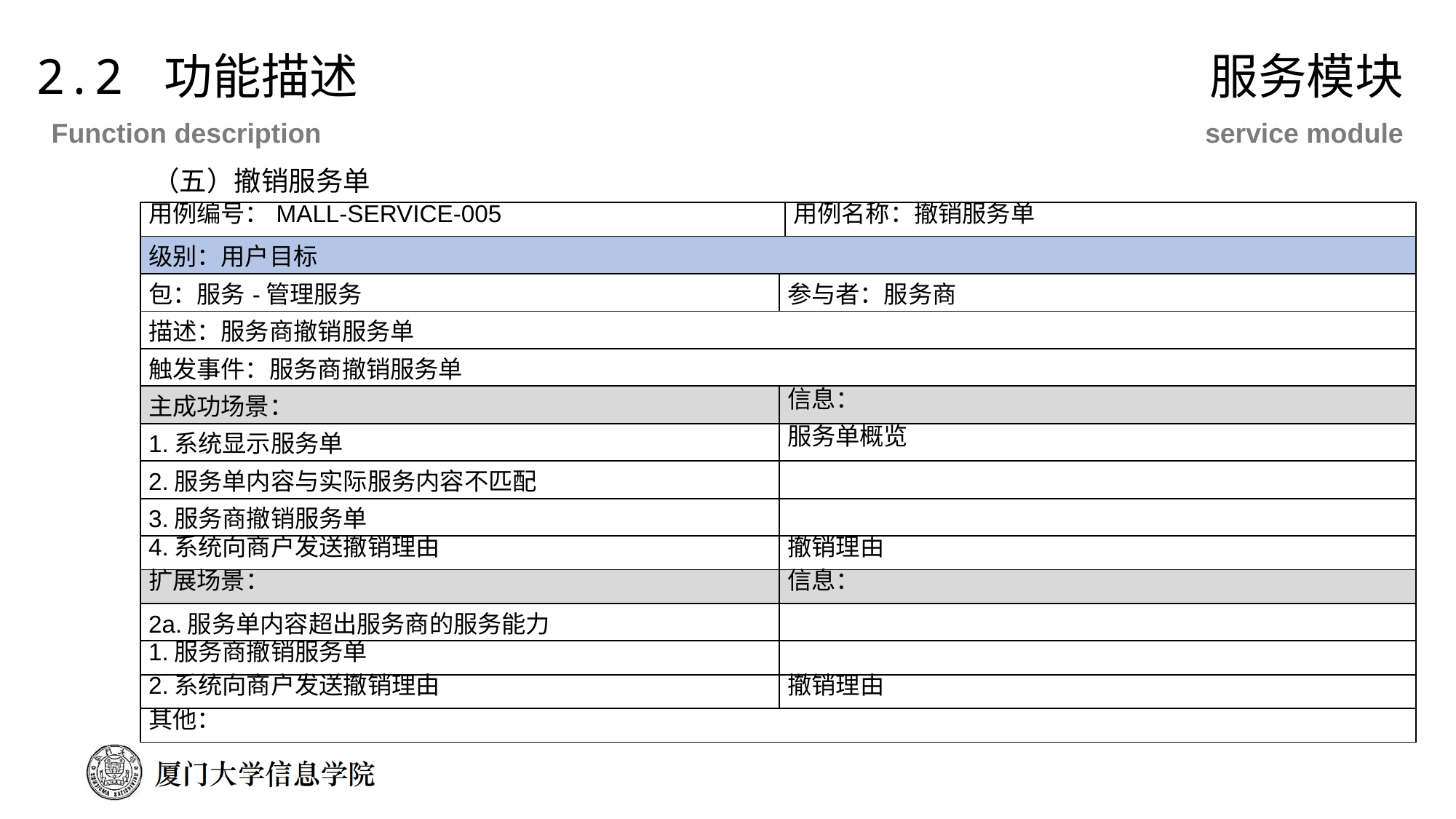

2.2 功能描述
服务模块
Function description
service module
（五）撤销服务单
| 用例编号：MALL-SERVICE-005 |  | 用例名称：撤销服务单 |
| --- | --- | --- |
| 级别：用户目标 |  |  |
| 包：服务-管理服务 | 参与者：服务商 |  |
| 描述：服务商撤销服务单 |  |  |
| 触发事件：服务商撤销服务单 |  |  |
| 主成功场景： | 信息： |  |
| 1.系统显示服务单 | 服务单概览 |  |
| 2.服务单内容与实际服务内容不匹配 |  |  |
| 3.服务商撤销服务单 |  |  |
| 4.系统向商户发送撤销理由 | 撤销理由 |  |
| 扩展场景： | 信息： |  |
| 2a.服务单内容超出服务商的服务能力 |  |  |
| 1.服务商撤销服务单 |  |  |
| 2.系统向商户发送撤销理由 | 撤销理由 |  |
| 其他： |  |  |